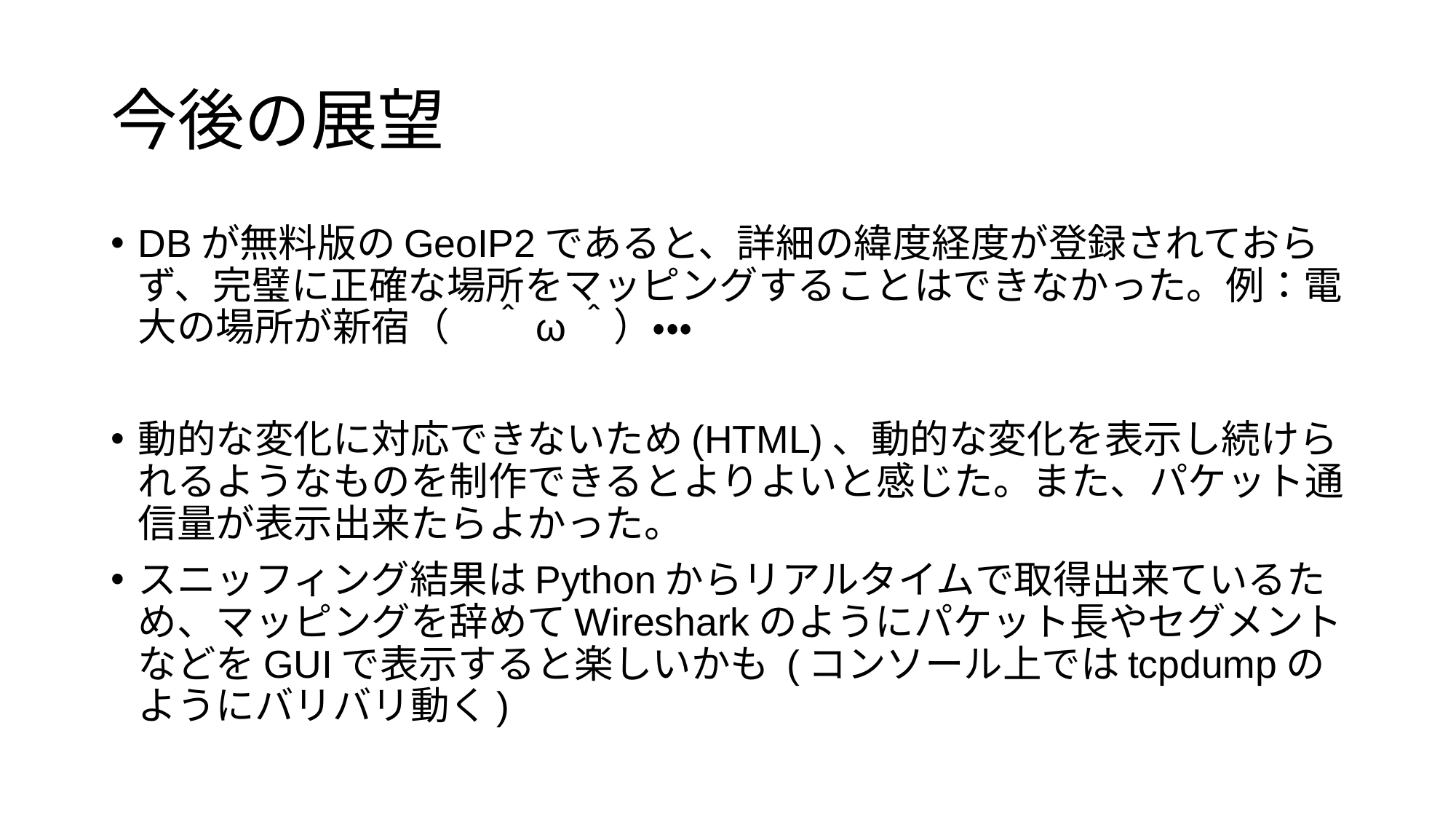

# 今後の展望
DBが無料版のGeoIP2であると、詳細の緯度経度が登録されておらず、完璧に正確な場所をマッピングすることはできなかった。例：電大の場所が新宿（　＾ω＾）・・・

動的な変化に対応できないため(HTML)、動的な変化を表示し続けられるようなものを制作できるとよりよいと感じた。また、パケット通信量が表示出来たらよかった。
スニッフィング結果はPythonからリアルタイムで取得出来ているため、マッピングを辞めてWiresharkのようにパケット長やセグメントなどをGUIで表示すると楽しいかも (コンソール上ではtcpdumpのようにバリバリ動く)